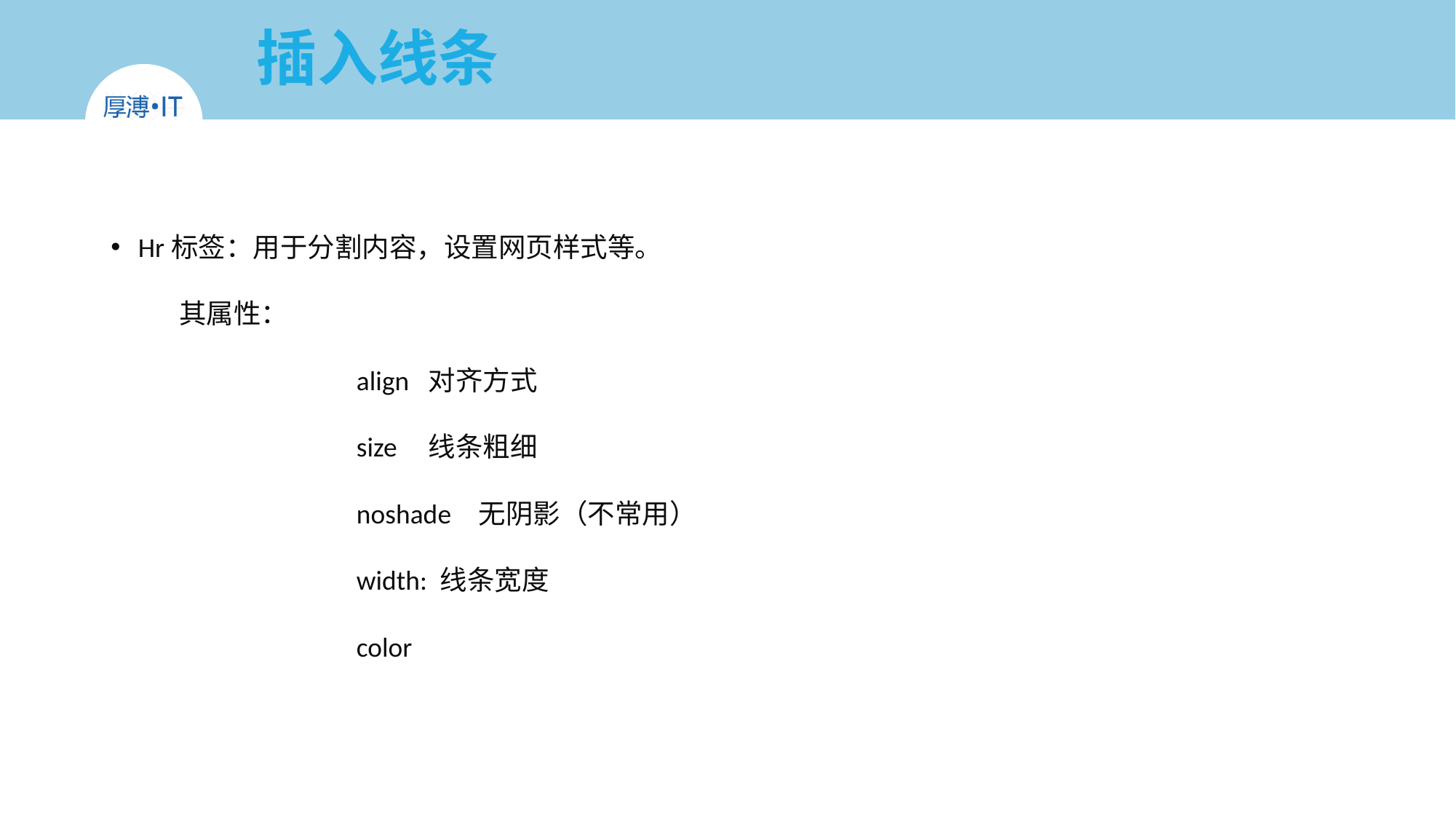

# 插入线条
Hr标签：用于分割内容，设置网页样式等。
          其属性：
			align  对齐方式
			size    线条粗细
			noshade	 无阴影（不常用）
			width: 线条宽度
			color